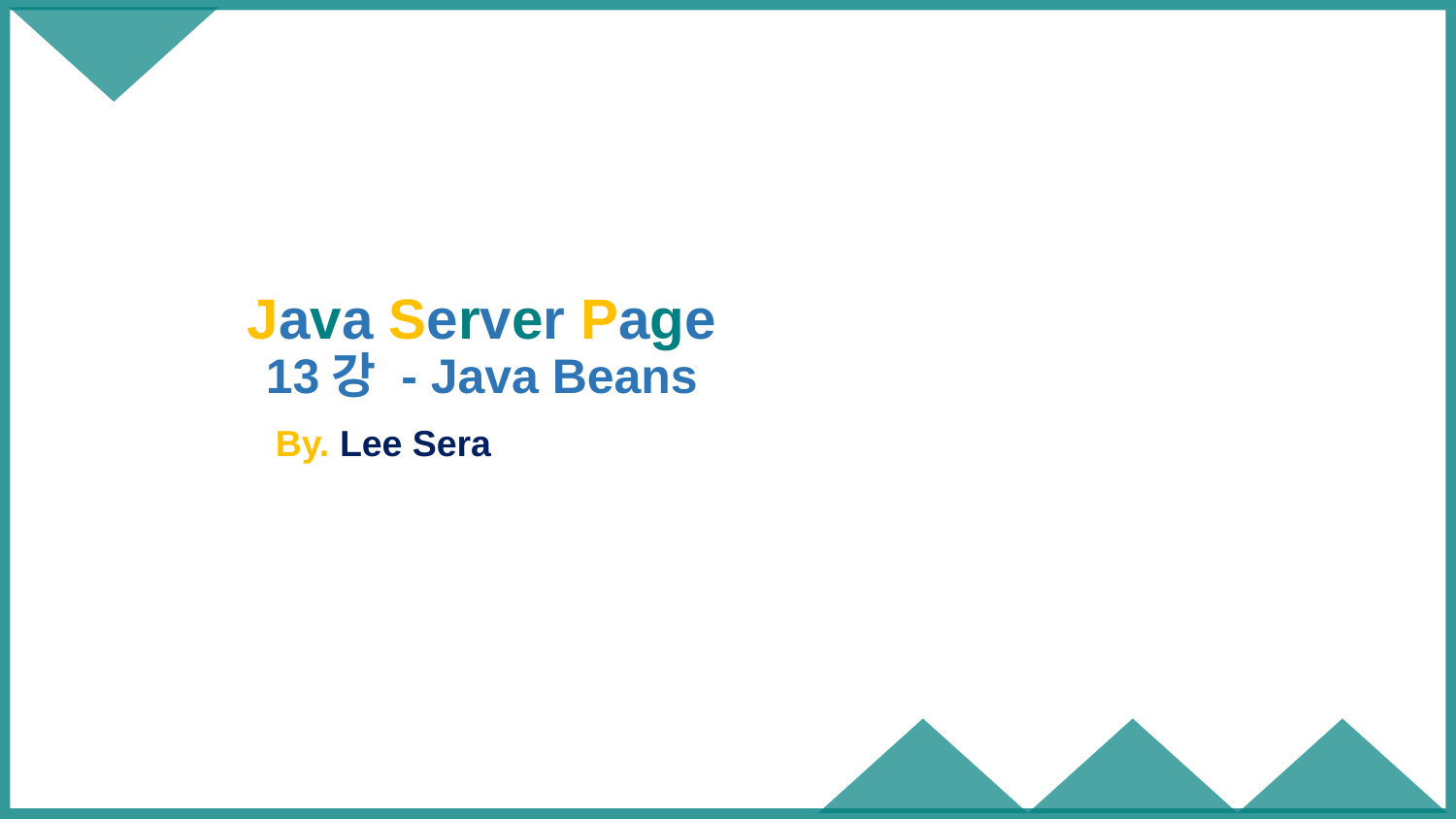

# Java Server Page 13강 - Java Beans
By. Lee Sera